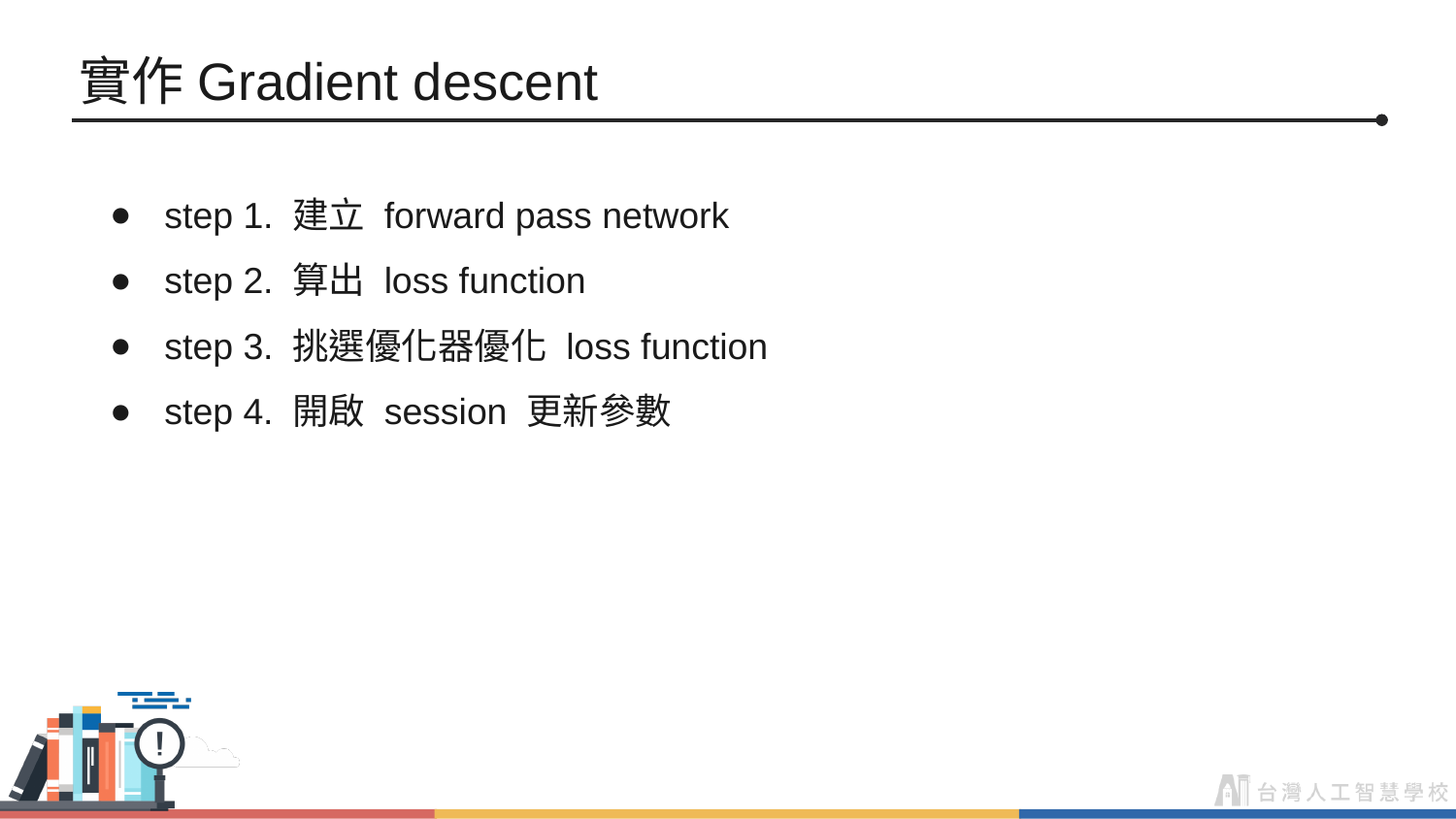

# 實作Gradient descent
step 1. 建立 forward pass network
step 2. 算出 loss function
step 3. 挑選優化器優化 loss function
step 4. 開啟 session 更新參數